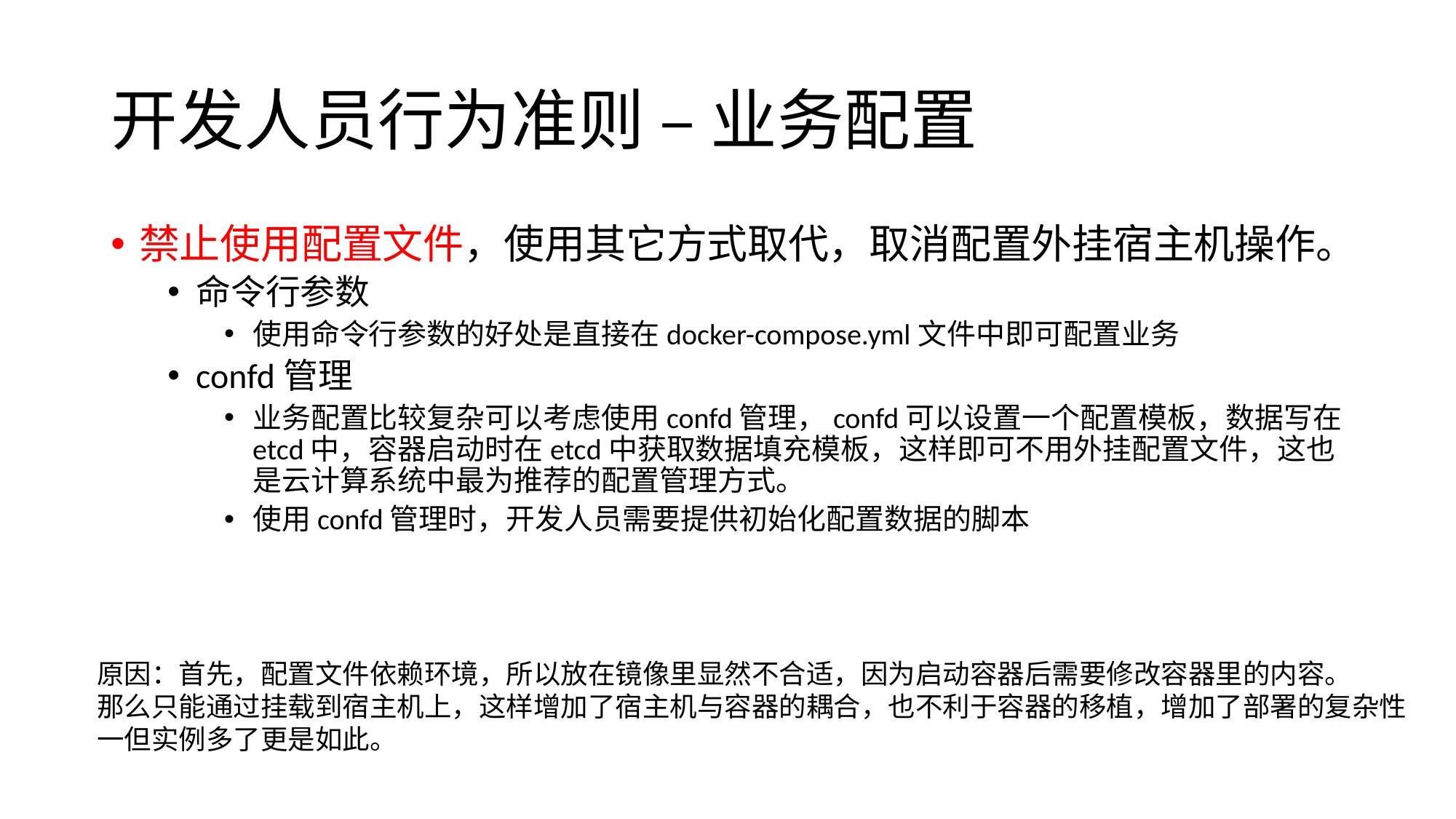

# 开发人员行为准则 – 业务配置
禁止使用配置文件，使用其它方式取代，取消配置外挂宿主机操作。
命令行参数
使用命令行参数的好处是直接在docker-compose.yml文件中即可配置业务
confd管理
业务配置比较复杂可以考虑使用confd管理，confd可以设置一个配置模板，数据写在etcd中，容器启动时在etcd中获取数据填充模板，这样即可不用外挂配置文件，这也是云计算系统中最为推荐的配置管理方式。
使用confd管理时，开发人员需要提供初始化配置数据的脚本

原因：首先，配置文件依赖环境，所以放在镜像里显然不合适，因为启动容器后需要修改容器里的内容。
那么只能通过挂载到宿主机上，这样增加了宿主机与容器的耦合，也不利于容器的移植，增加了部署的复杂性
一但实例多了更是如此。